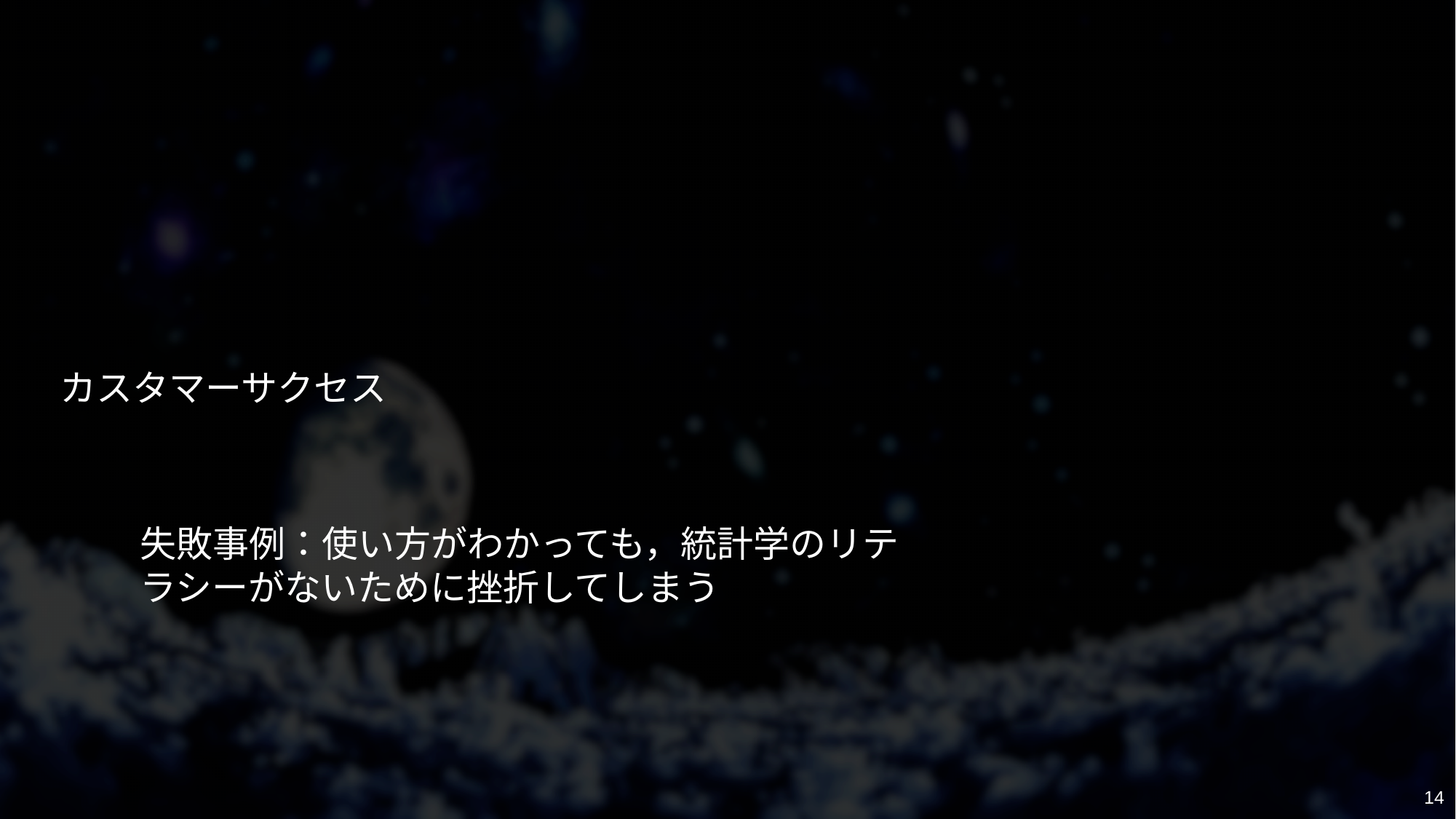

#
カスタマーサクセス

失敗事例：使い方がわかっても，統計学のリテラシーがないために挫折してしまう

14